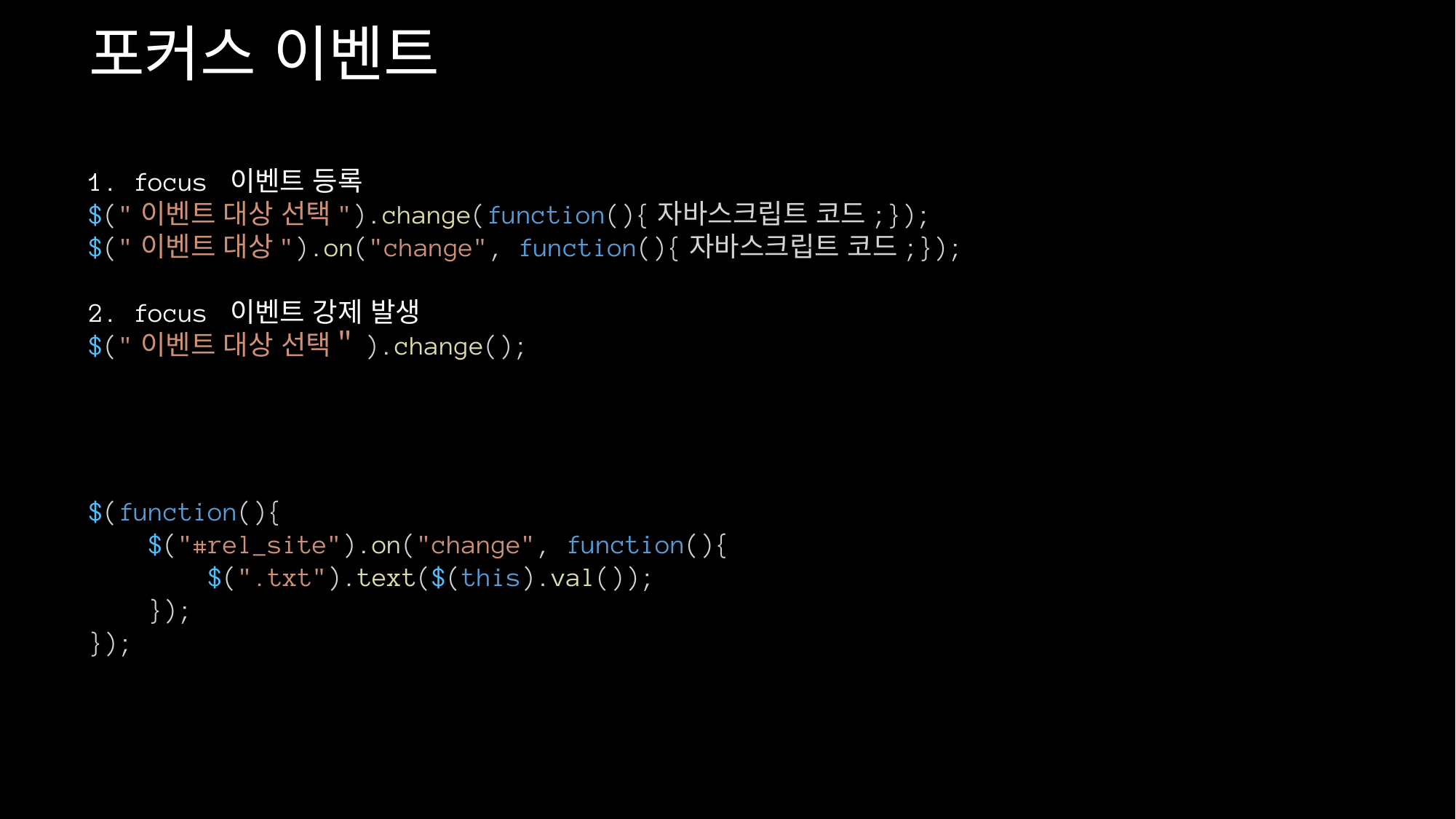

포커스 이벤트
1. focus 이벤트 등록
$("이벤트 대상 선택").change(function(){자바스크립트 코드;});
$("이벤트 대상").on("change", function(){자바스크립트 코드;});

2. focus 이벤트 강제 발생
$("이벤트 대상 선택＂).change();
$(function(){
    $("#rel_site").on("change", function(){
        $(".txt").text($(this).val());
    });
});